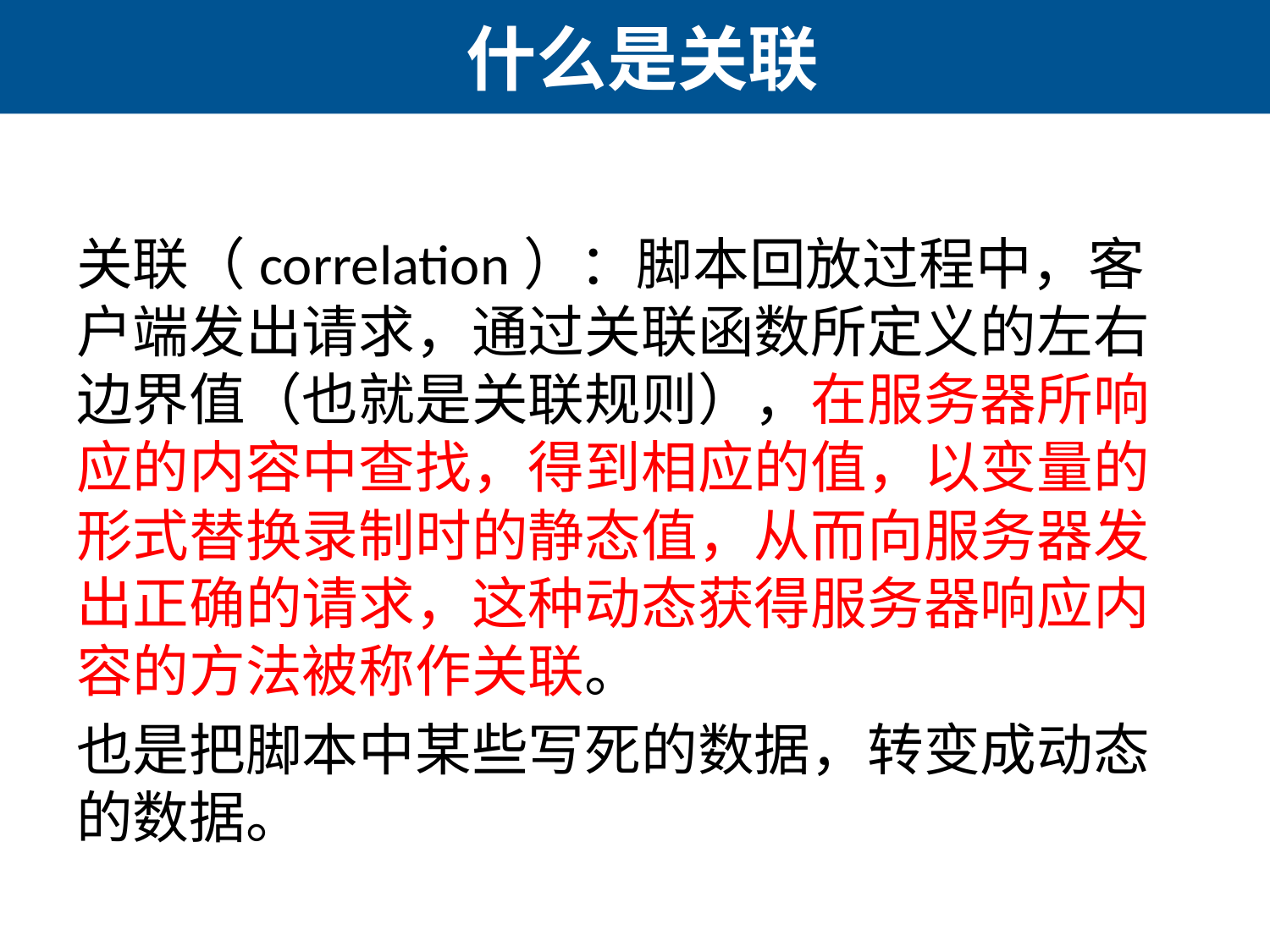

# 什么是关联
关联（correlation）：脚本回放过程中，客户端发出请求，通过关联函数所定义的左右边界值（也就是关联规则），在服务器所响应的内容中查找，得到相应的值，以变量的形式替换录制时的静态值，从而向服务器发出正确的请求，这种动态获得服务器响应内容的方法被称作关联。
也是把脚本中某些写死的数据，转变成动态的数据。